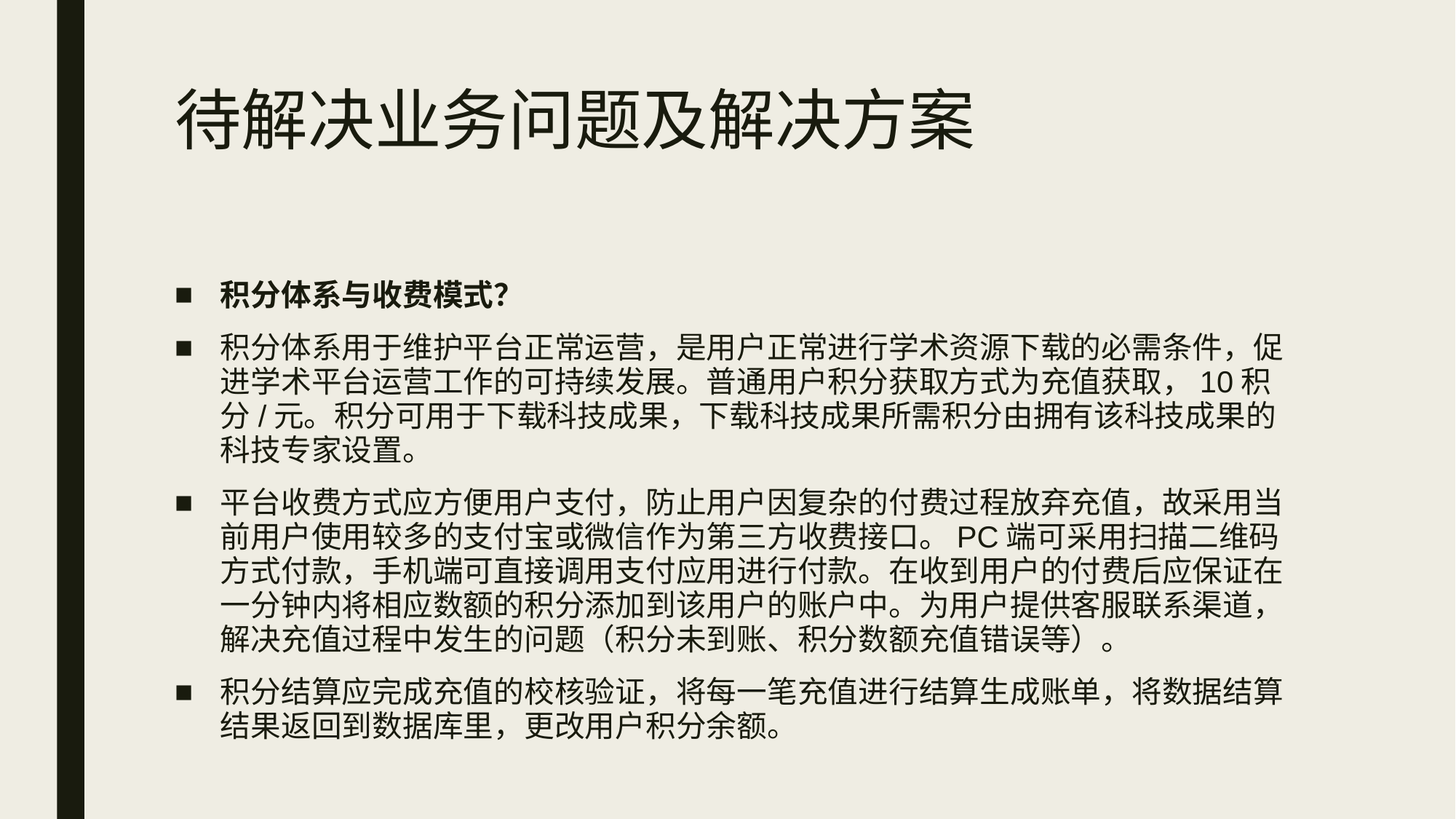

# 待解决业务问题及解决方案
积分体系与收费模式？
积分体系用于维护平台正常运营，是用户正常进行学术资源下载的必需条件，促进学术平台运营工作的可持续发展。普通用户积分获取方式为充值获取，10积分/元。积分可用于下载科技成果，下载科技成果所需积分由拥有该科技成果的科技专家设置。
平台收费方式应方便用户支付，防止用户因复杂的付费过程放弃充值，故采用当前用户使用较多的支付宝或微信作为第三方收费接口。PC端可采用扫描二维码方式付款，手机端可直接调用支付应用进行付款。在收到用户的付费后应保证在一分钟内将相应数额的积分添加到该用户的账户中。为用户提供客服联系渠道，解决充值过程中发生的问题（积分未到账、积分数额充值错误等）。
积分结算应完成充值的校核验证，将每一笔充值进行结算生成账单，将数据结算结果返回到数据库里，更改用户积分余额。